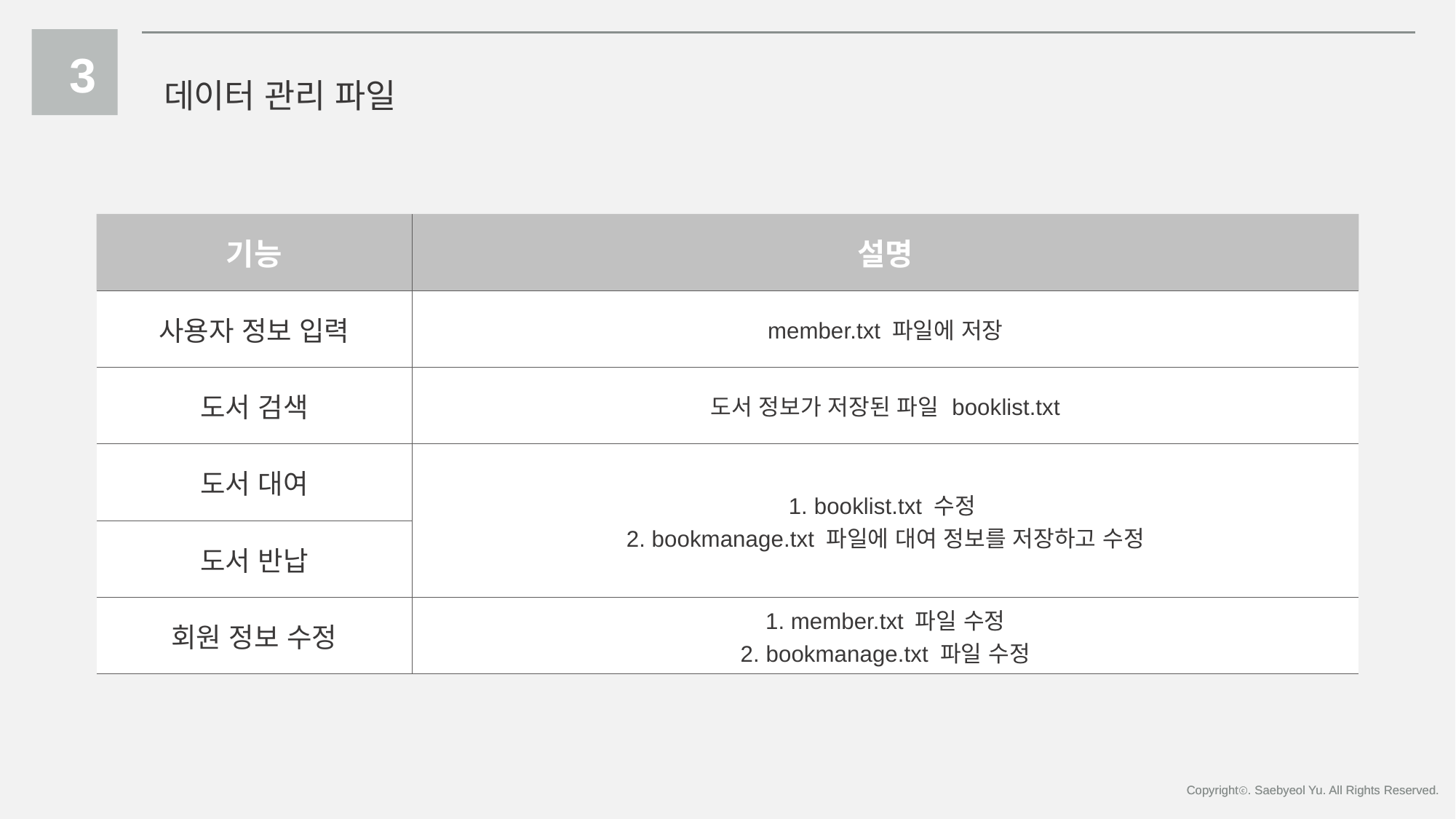

3
데이터 관리 파일
| 기능 | 설명 |
| --- | --- |
| 사용자 정보 입력 | member.txt 파일에 저장 |
| 도서 검색 | 도서 정보가 저장된 파일 booklist.txt |
| 도서 대여 | 1. booklist.txt 수정 2. bookmanage.txt 파일에 대여 정보를 저장하고 수정 |
| 도서 반납 | 반납 가능한(사용자가 대여한) 도서 목록을 보여주고 도서 번호를 입력 받아 반납 |
| 회원 정보 수정 | 1. member.txt 파일 수정 2. bookmanage.txt 파일 수정 |
Copyrightⓒ. Saebyeol Yu. All Rights Reserved.